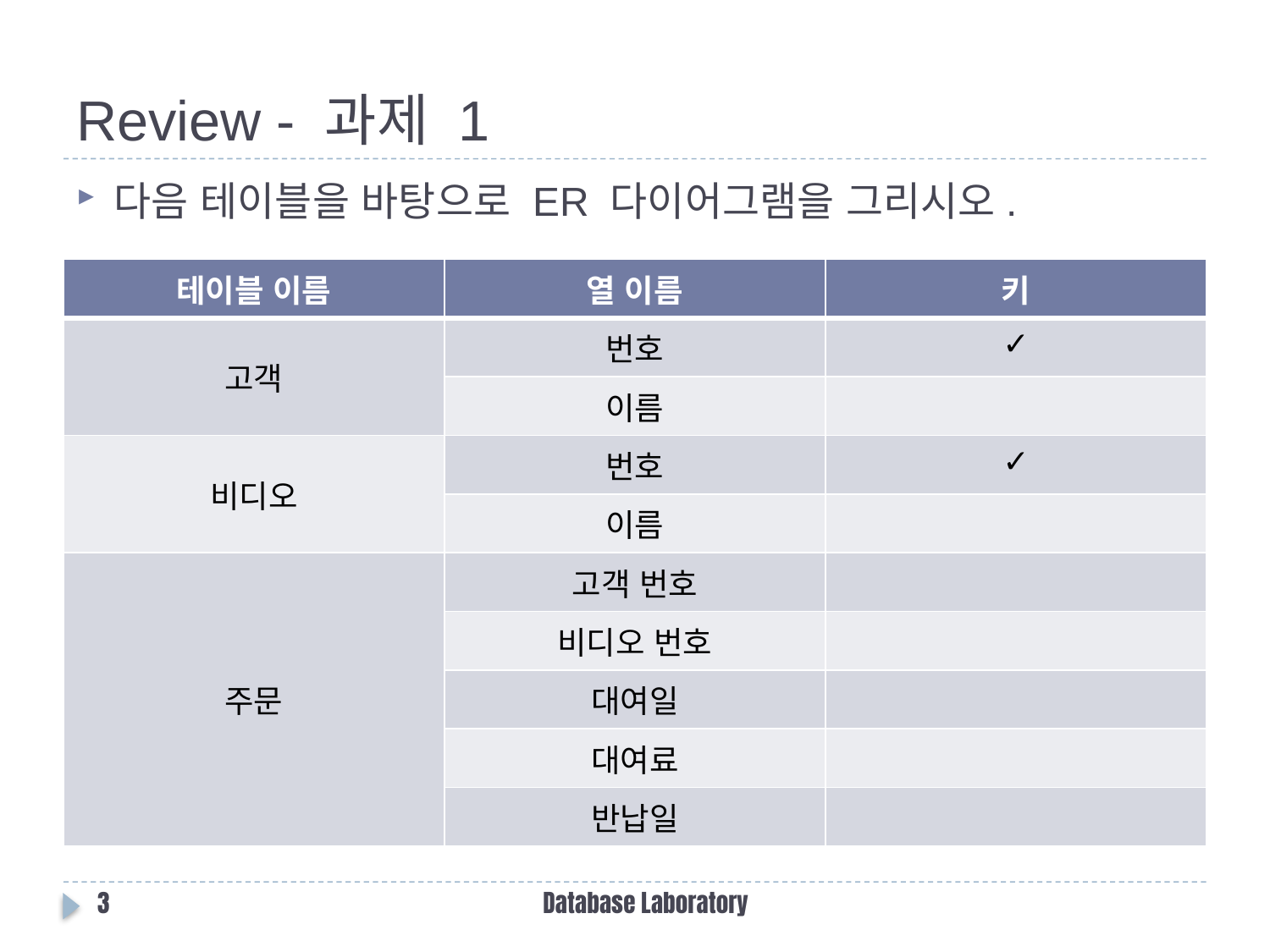

# Review - 과제 1
다음 테이블을 바탕으로 ER 다이어그램을 그리시오.
| 테이블 이름 | 열 이름 | 키 |
| --- | --- | --- |
| 고객 | 번호 | ✓ |
|  | 이름 |  |
| 비디오 | 번호 | ✓ |
|  | 이름 |  |
| 주문 | 고객 번호 |  |
|  | 비디오 번호 |  |
|  | 대여일 |  |
|  | 대여료 |  |
|  | 반납일 |  |
3
Database Laboratory